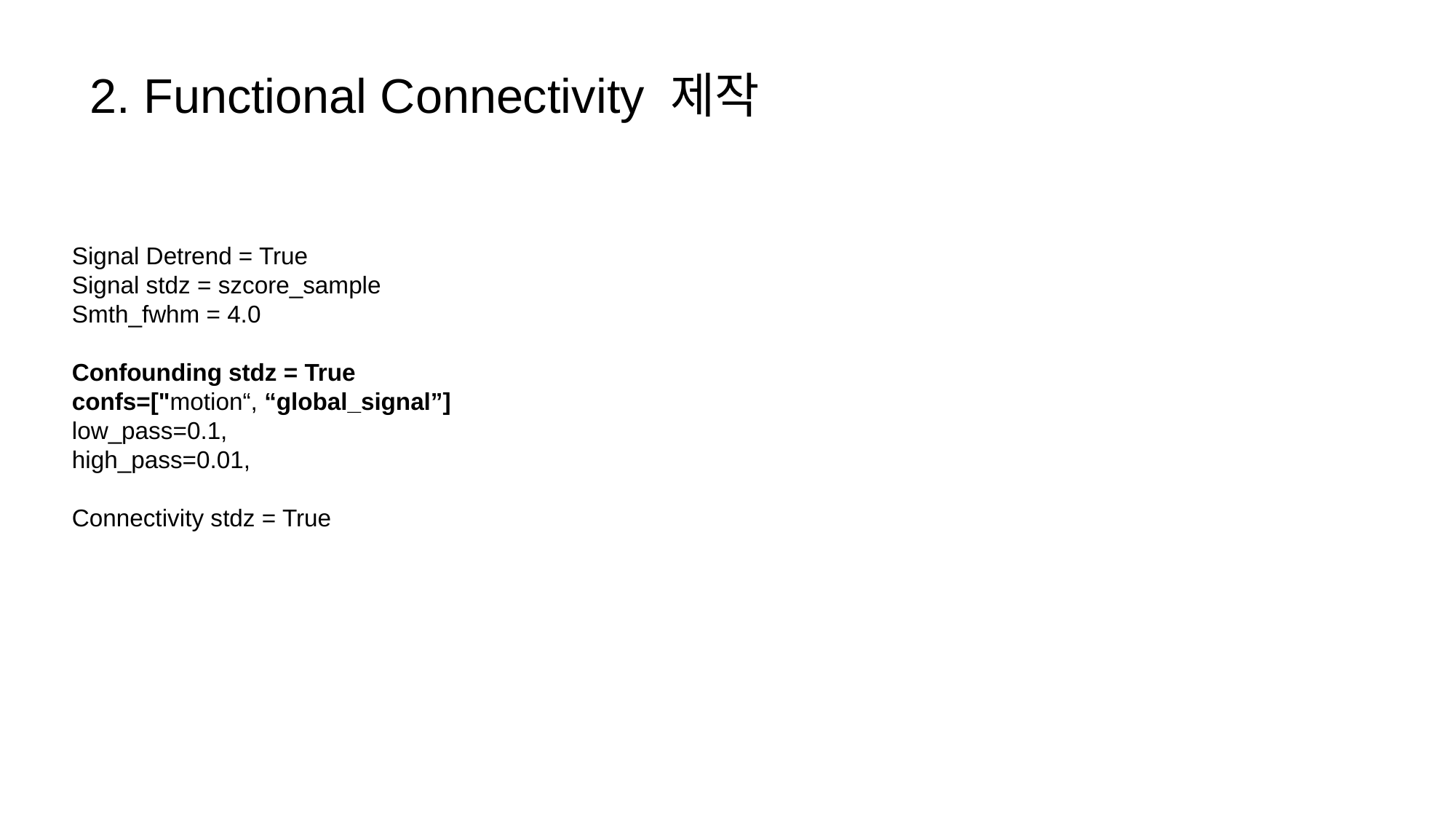

2. Functional Connectivity 제작

Signal Detrend = True
Signal stdz = szcore_sample
Smth_fwhm = 4.0

Confounding stdz = True
confs=["motion“, “global_signal”]
low_pass=0.1,
high_pass=0.01,

Connectivity stdz = True